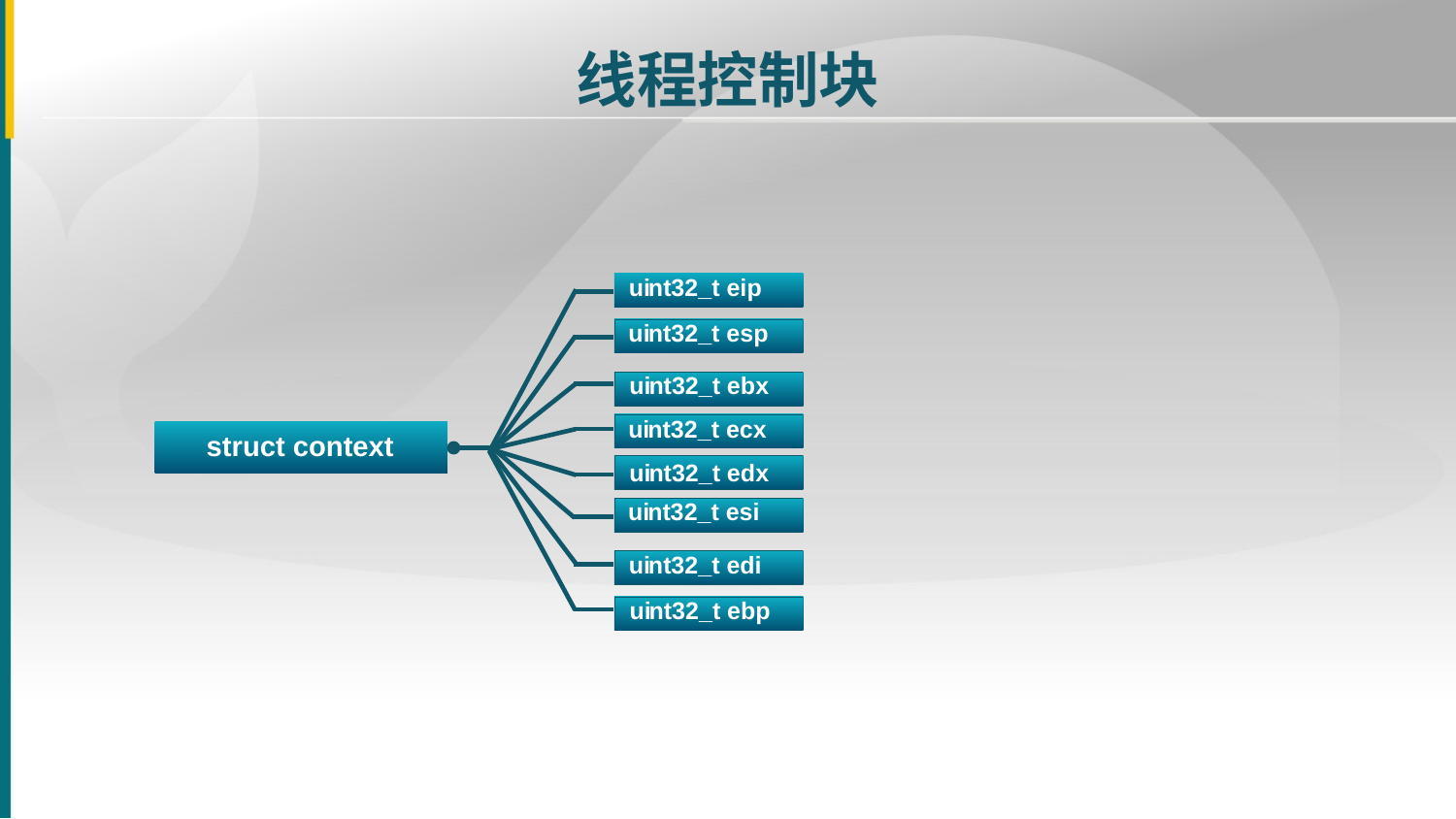

线程控制块
uint32_t eip

uint32_t esp

uint32_t ebx

uint32_t ecx

struct context

uint32_t edx

uint32_t esi

uint32_t edi

uint32_t ebp